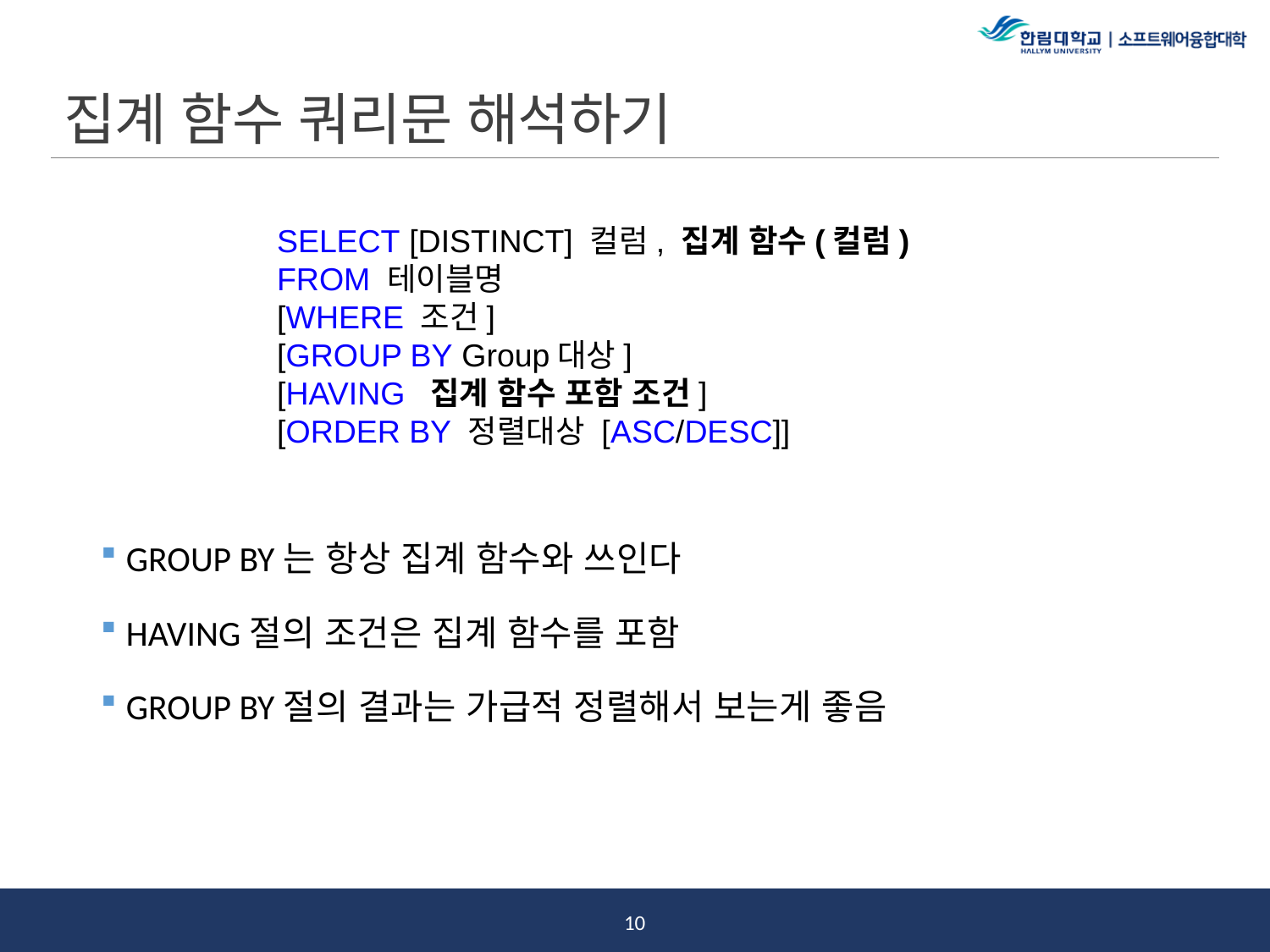

# 집계 함수 쿼리문 해석하기

GROUP BY는 항상 집계 함수와 쓰인다
HAVING절의 조건은 집계 함수를 포함
GROUP BY절의 결과는 가급적 정렬해서 보는게 좋음

SELECT [DISTINCT] 컬럼, 집계 함수(컬럼)
FROM 테이블명
[WHERE 조건]
[GROUP BY Group대상]
[HAVING  집계 함수 포함 조건]
[ORDER BY 정렬대상 [ASC/DESC]]

10